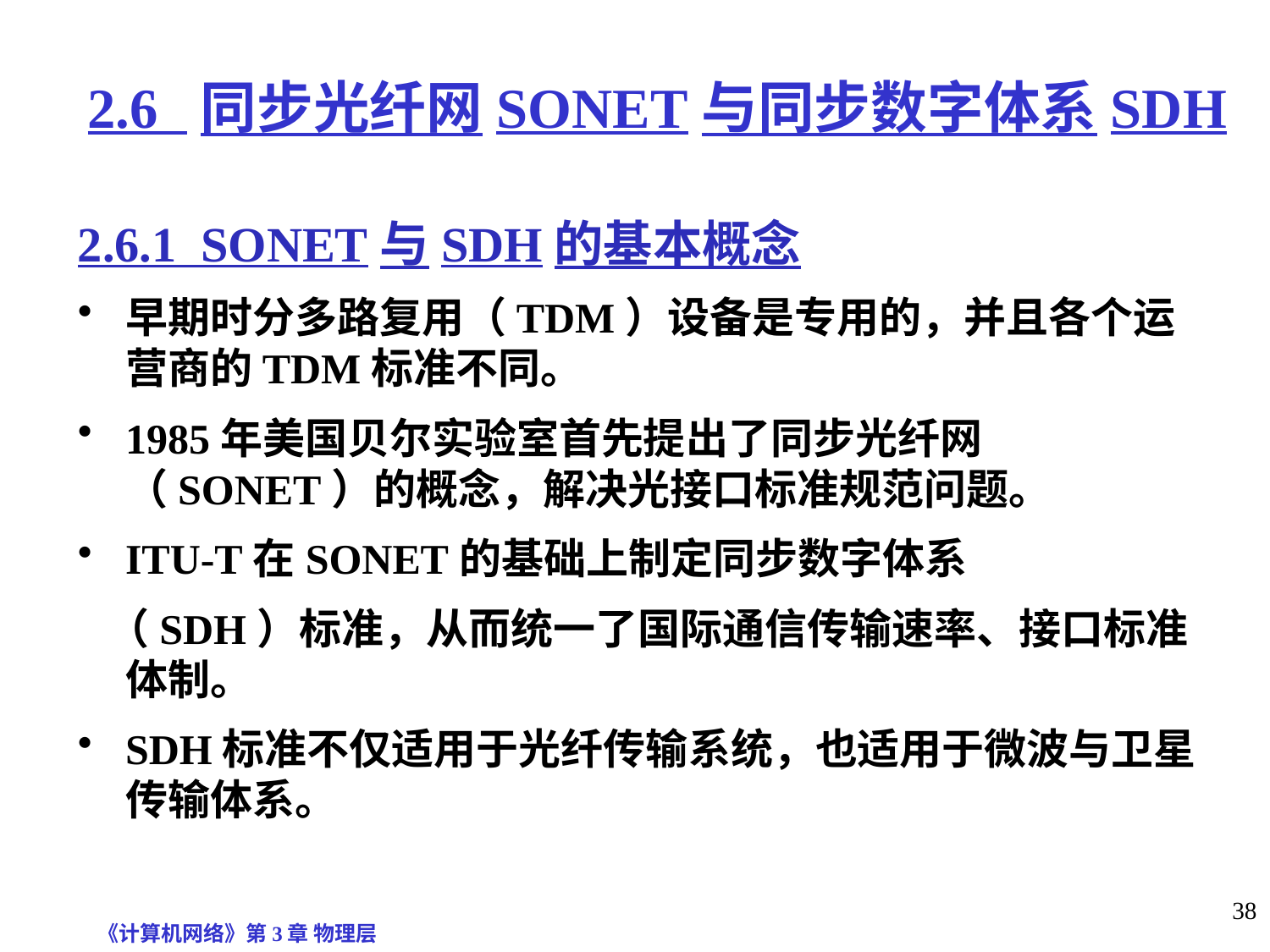

# 2.6  同步光纤网SONET与同步数字体系SDH
2.6.1  SONET与SDH的基本概念
早期时分多路复用（TDM）设备是专用的，并且各个运营商的TDM标准不同。
1985年美国贝尔实验室首先提出了同步光纤网（SONET）的概念，解决光接口标准规范问题。
ITU-T在SONET的基础上制定同步数字体系
  （SDH）标准，从而统一了国际通信传输速率、接口标准体制。
SDH标准不仅适用于光纤传输系统，也适用于微波与卫星传输体系。

《计算机网络》第3章 物理层
38